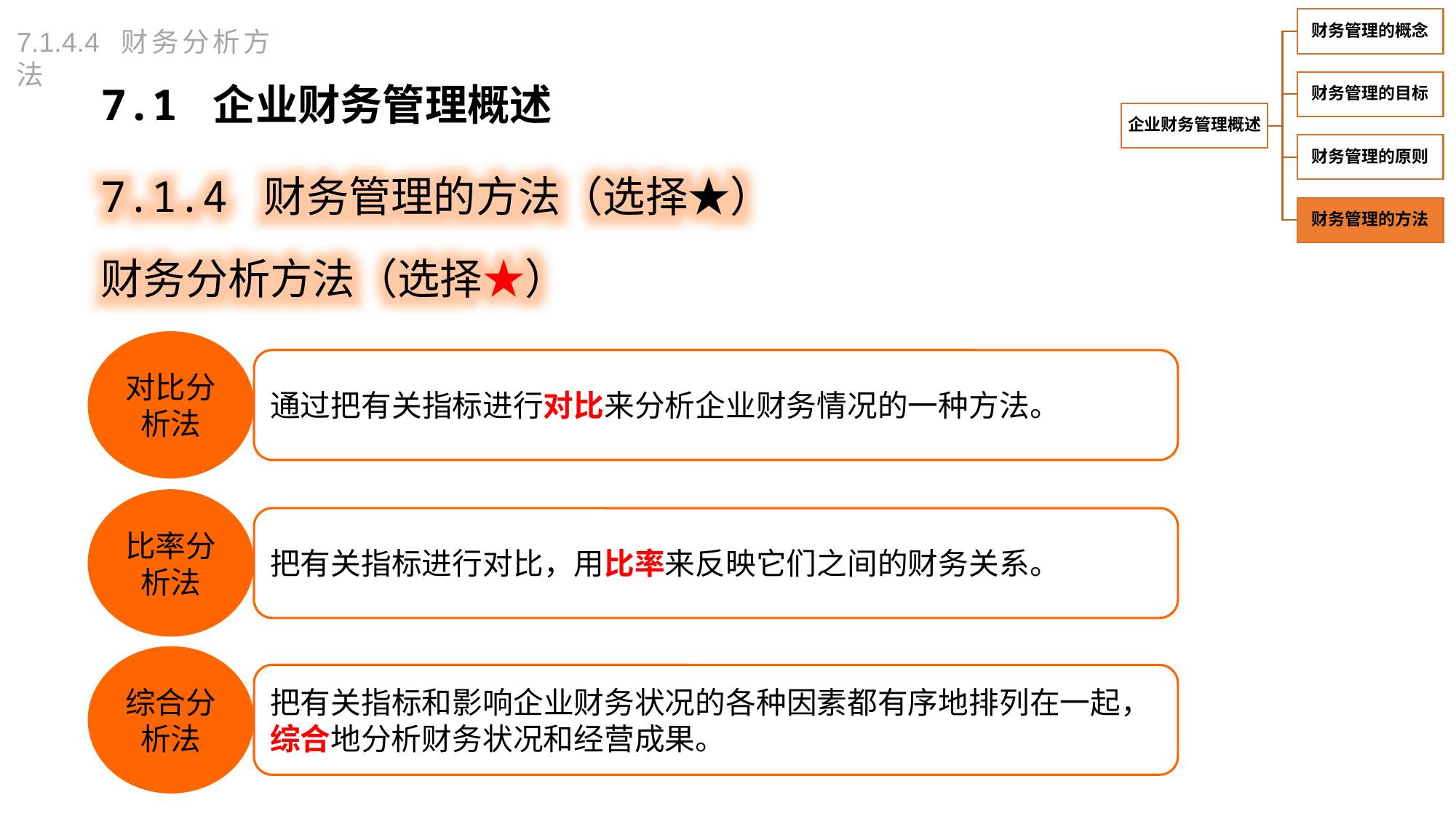

企业财务管理概述
财务管理的概念
财务管理的目标
财务管理的原则
财务管理的方法
7.1.4.4 财务分析方法
7.1 企业财务管理概述
7.1.4 财务管理的方法（选择★）
财务分析方法（选择★）
对比分析法
通过把有关指标进行对比来分析企业财务情况的一种方法。
比率分析法
把有关指标进行对比，用比率来反映它们之间的财务关系。
综合分析法
把有关指标和影响企业财务状况的各种因素都有序地排列在一起，综合地分析财务状况和经营成果。